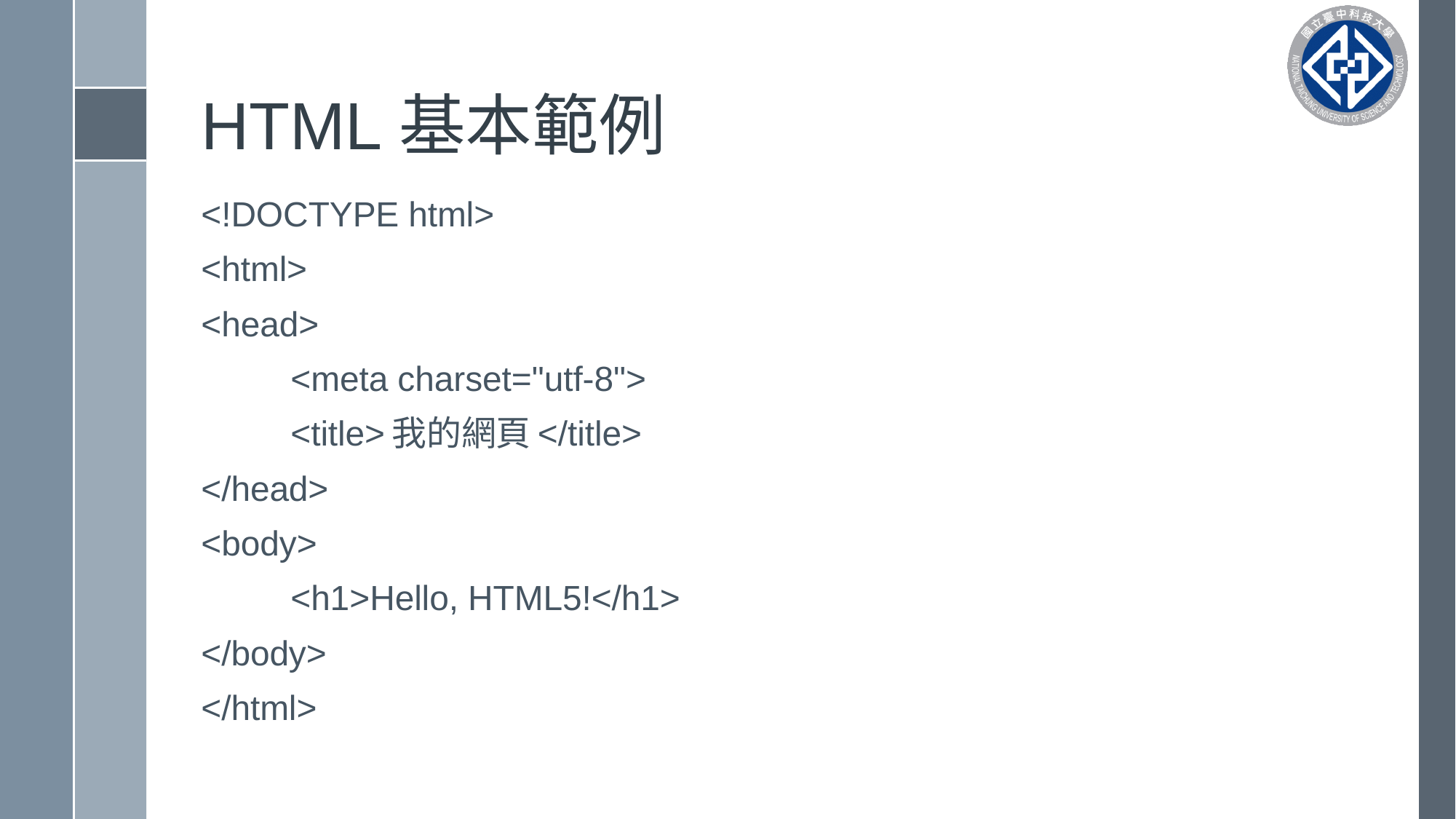

# HTML基本範例
<!DOCTYPE html>
<html>
<head>
	<meta charset="utf-8">
	<title>我的網頁</title>
</head>
<body>
	<h1>Hello, HTML5!</h1>
</body>
</html>